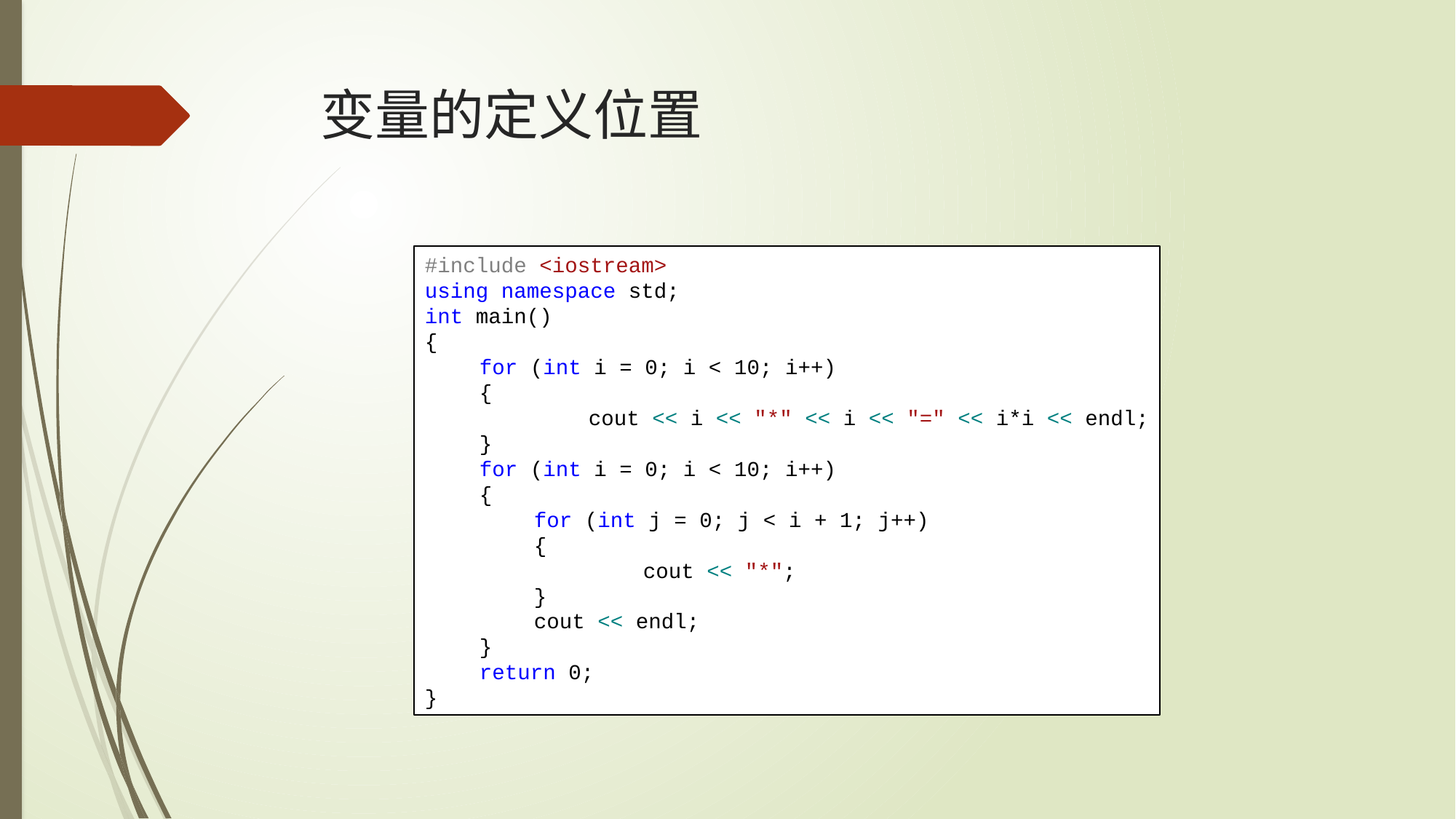

# 变量的定义位置
#include <iostream>
using namespace std;
int main()
{
for (int i = 0; i < 10; i++)
{
	cout << i << "*" << i << "=" << i*i << endl;
}
for (int i = 0; i < 10; i++)
{
for (int j = 0; j < i + 1; j++)
{
	cout << "*";
}
cout << endl;
}
return 0;
}